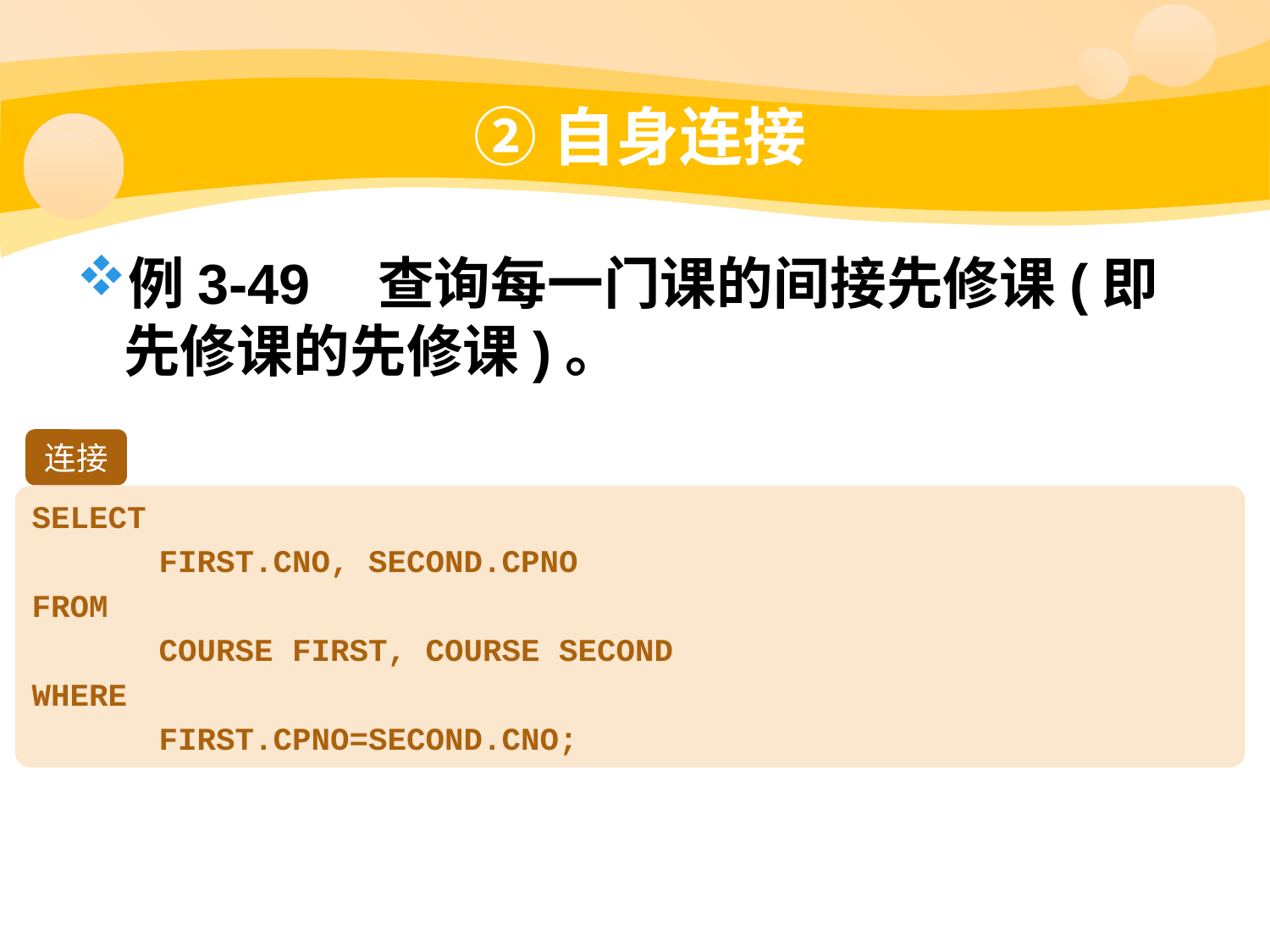

# ②自身连接
例3-49	查询每一门课的间接先修课(即先修课的先修课)。
连接
SELECT
	FIRST.CNO, SECOND.CPNO
FROM
	COURSE FIRST, COURSE SECOND
WHERE
	FIRST.CPNO=SECOND.CNO;